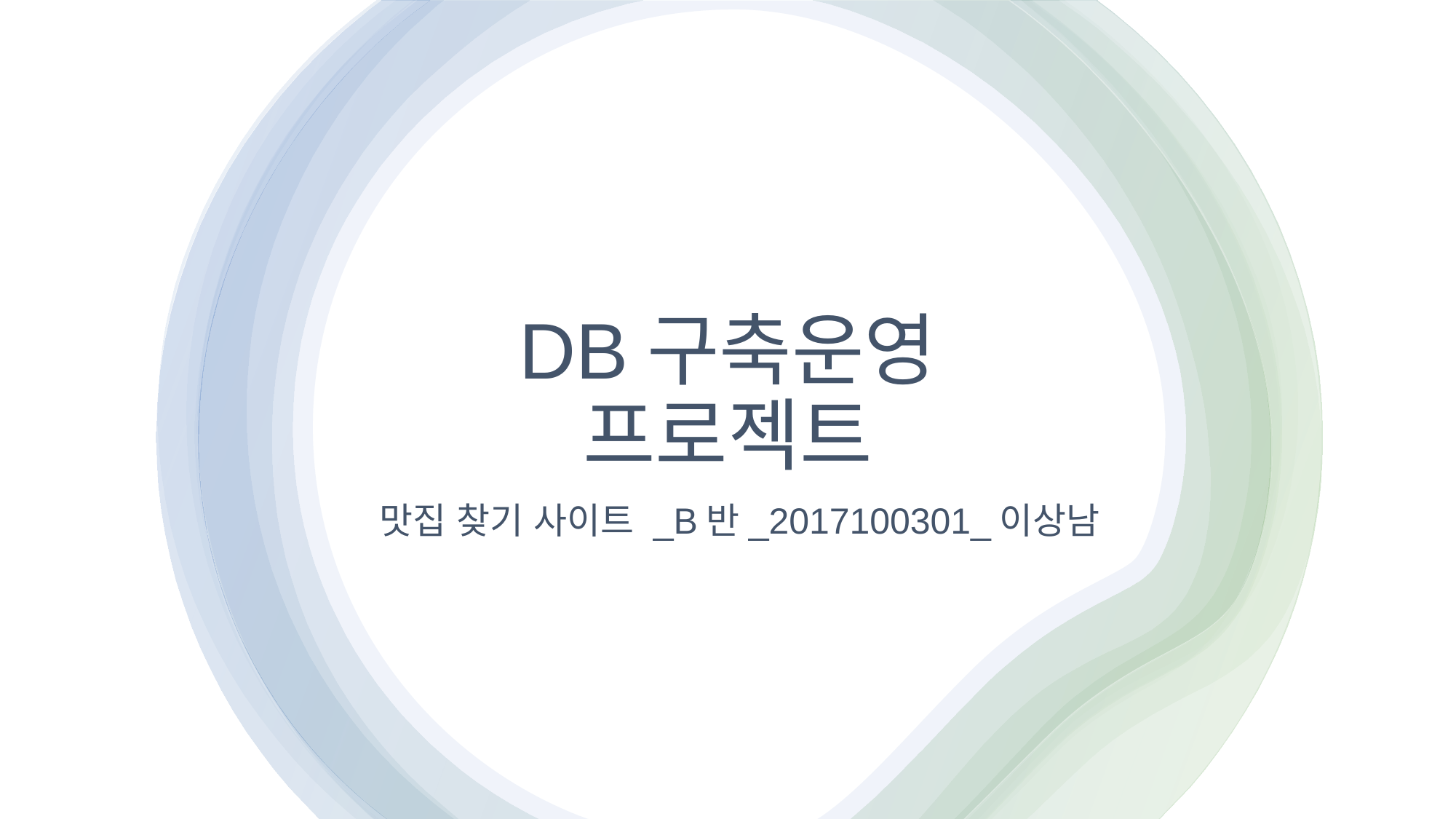

# DB구축운영 프로젝트
맛집 찾기 사이트 _B반_2017100301_이상남